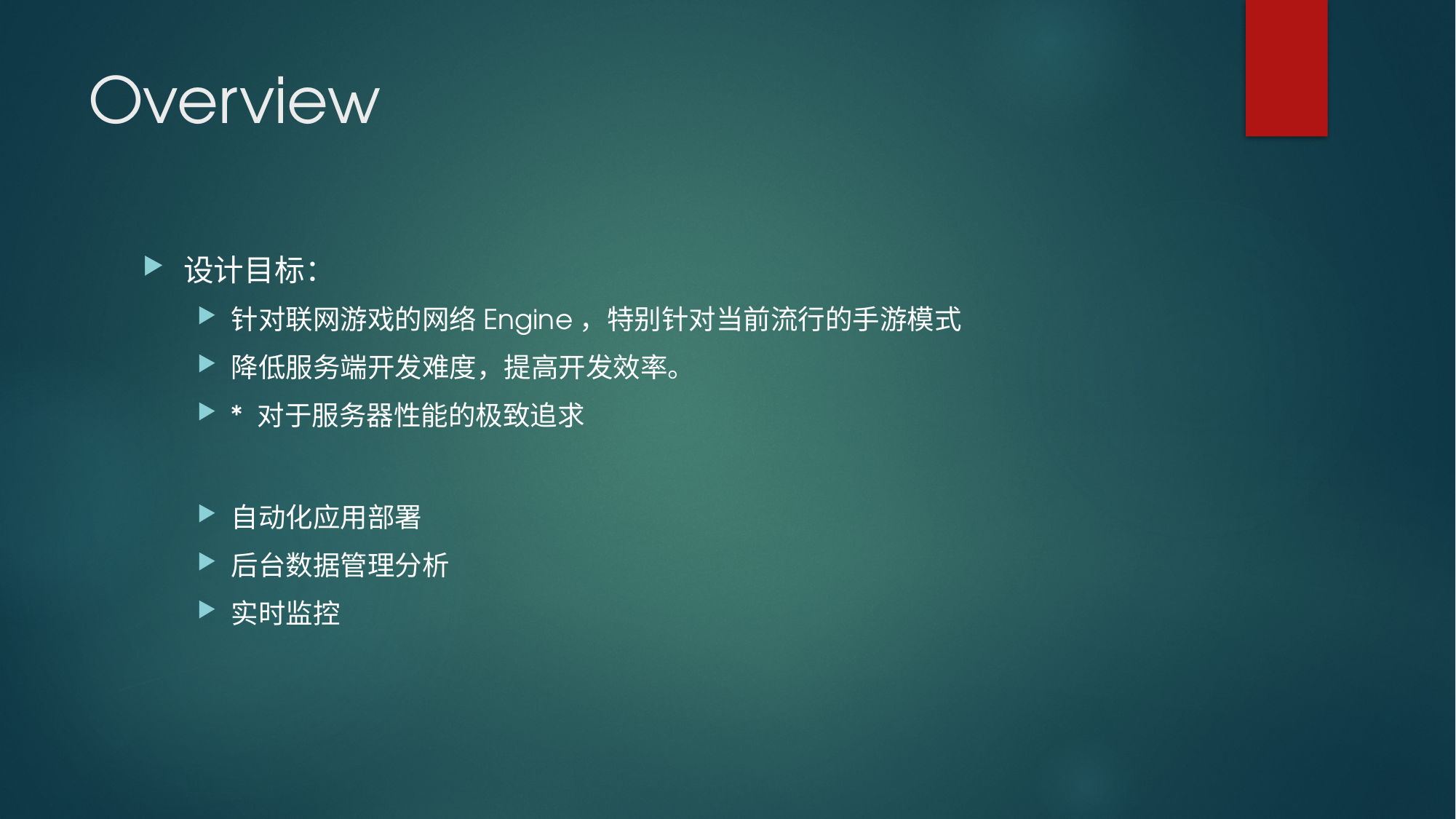

# Overview
设计目标：
针对联网游戏的网络Engine，特别针对当前流行的手游模式
降低服务端开发难度，提高开发效率。
* 对于服务器性能的极致追求

自动化应用部署
后台数据管理分析
实时监控